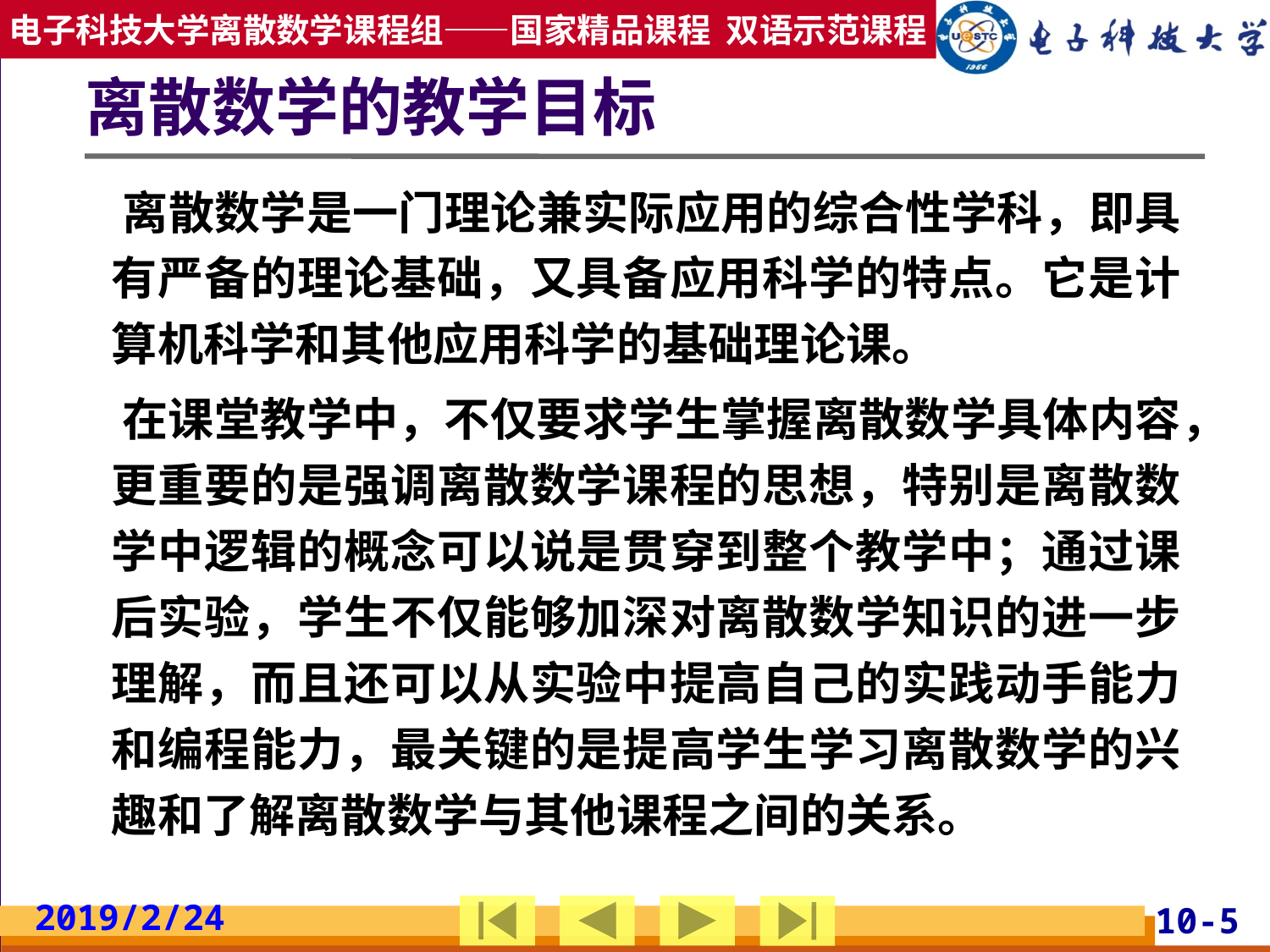

# 离散数学的教学目标
       离散数学是一门理论兼实际应用的综合性学科，即具有严备的理论基础，又具备应用科学的特点。它是计算机科学和其他应用科学的基础理论课。
       在课堂教学中，不仅要求学生掌握离散数学具体内容，更重要的是强调离散数学课程的思想，特别是离散数学中逻辑的概念可以说是贯穿到整个教学中；通过课后实验，学生不仅能够加深对离散数学知识的进一步理解，而且还可以从实验中提高自己的实践动手能力和编程能力，最关键的是提高学生学习离散数学的兴趣和了解离散数学与其他课程之间的关系。
2019/2/24